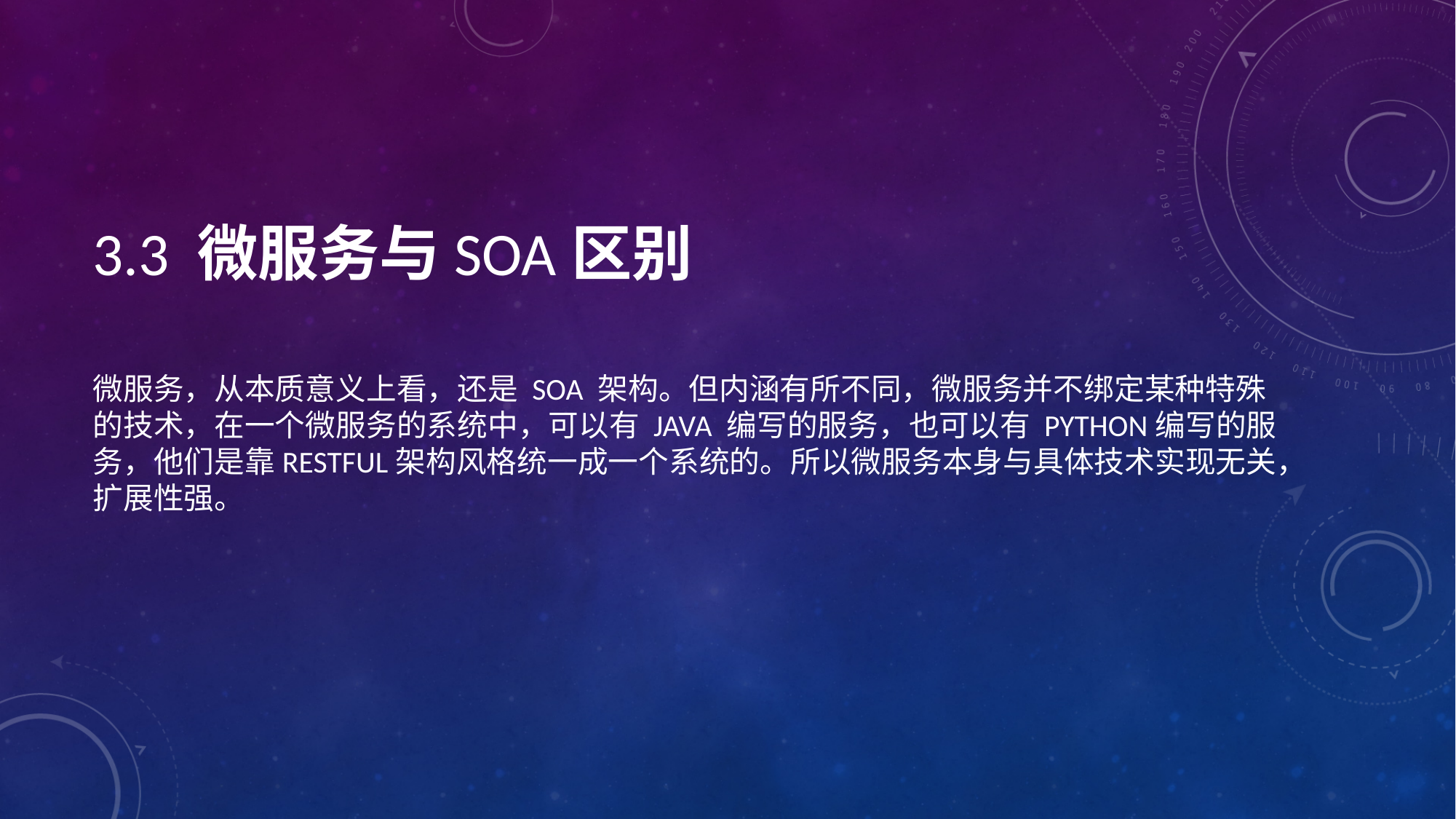

# 3.3 微服务与SOA区别
微服务，从本质意义上看，还是 SOA 架构。但内涵有所不同，微服务并不绑定某种特殊的技术，在一个微服务的系统中，可以有 Java 编写的服务，也可以有 Python编写的服务，他们是靠Restful架构风格统一成一个系统的。所以微服务本身与具体技术实现无关，扩展性强。